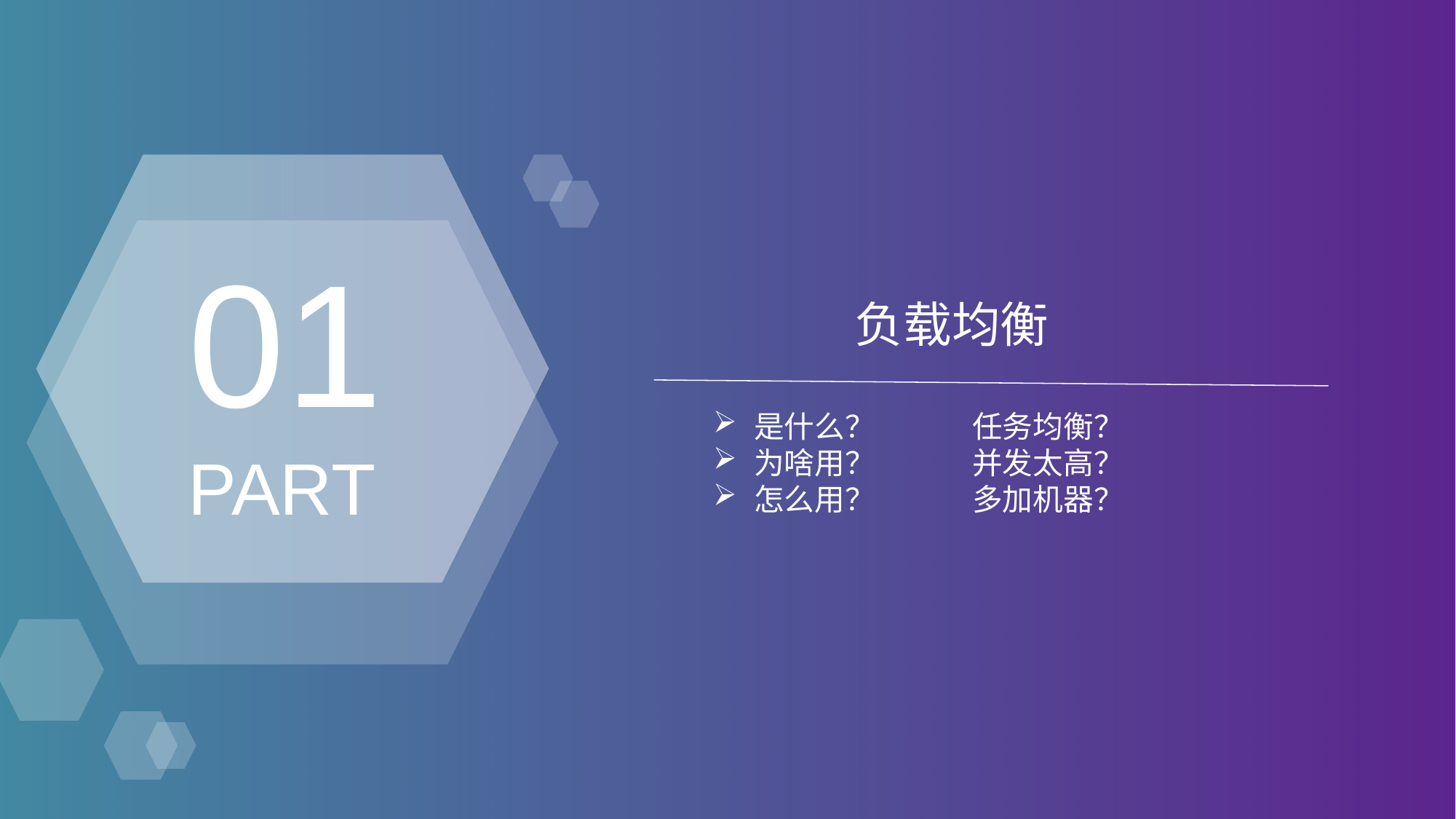

01
PART

负载均衡
是什么？	任务均衡？
为啥用？	并发太高？
怎么用？	多加机器？